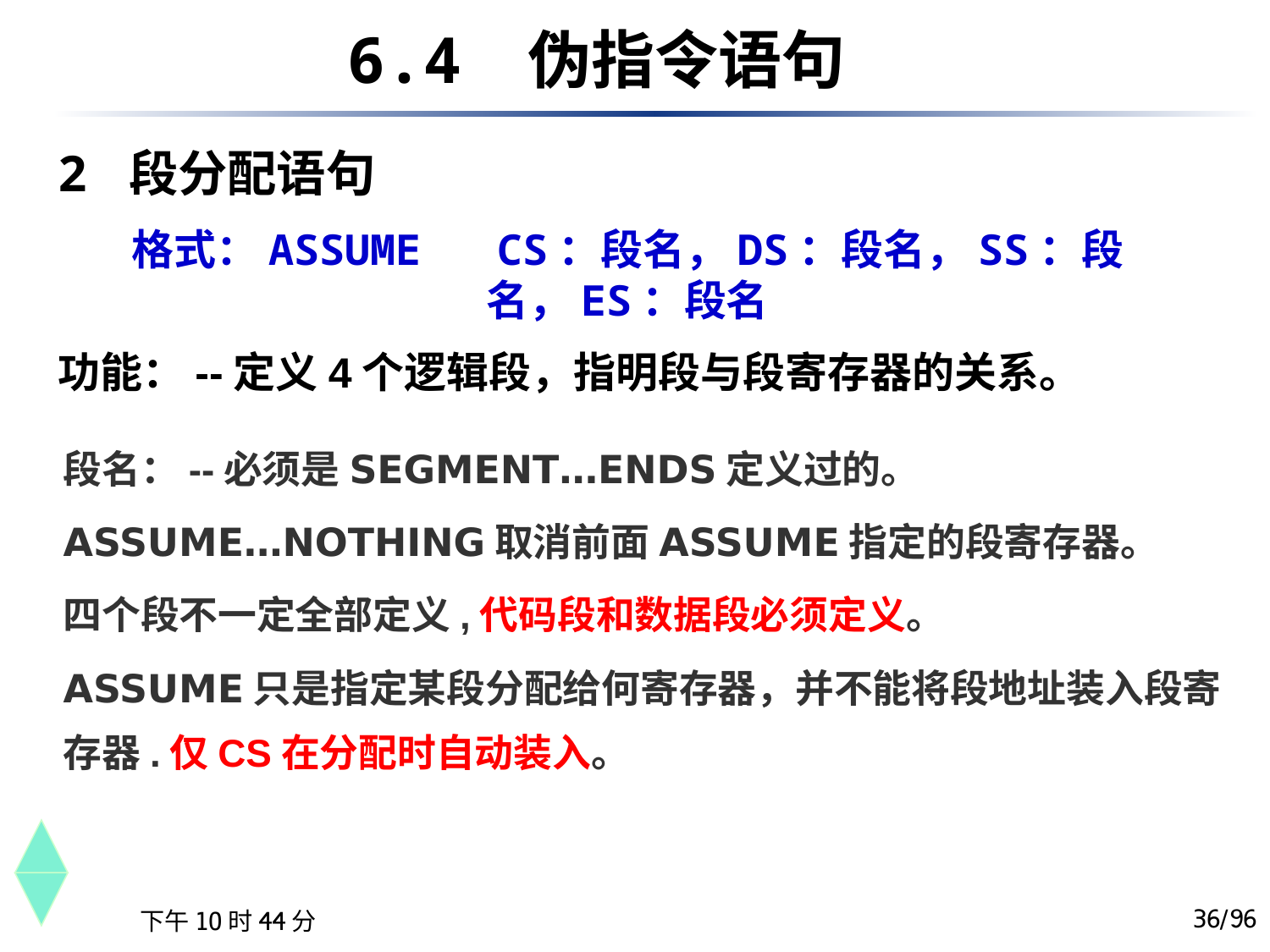

6.4	 伪指令语句
2 段分配语句
格式：ASSUME   CS：段名，DS：段名，SS：段名，ES：段名
功能：--定义4个逻辑段，指明段与段寄存器的关系。
段名：--必须是SEGMENT…ENDS定义过的。
ASSUME…NOTHING取消前面ASSUME指定的段寄存器。
四个段不一定全部定义,代码段和数据段必须定义。
ASSUME只是指定某段分配给何寄存器，并不能将段地址装入段寄存器.仅CS在分配时自动装入。
36/96
下午10时44分